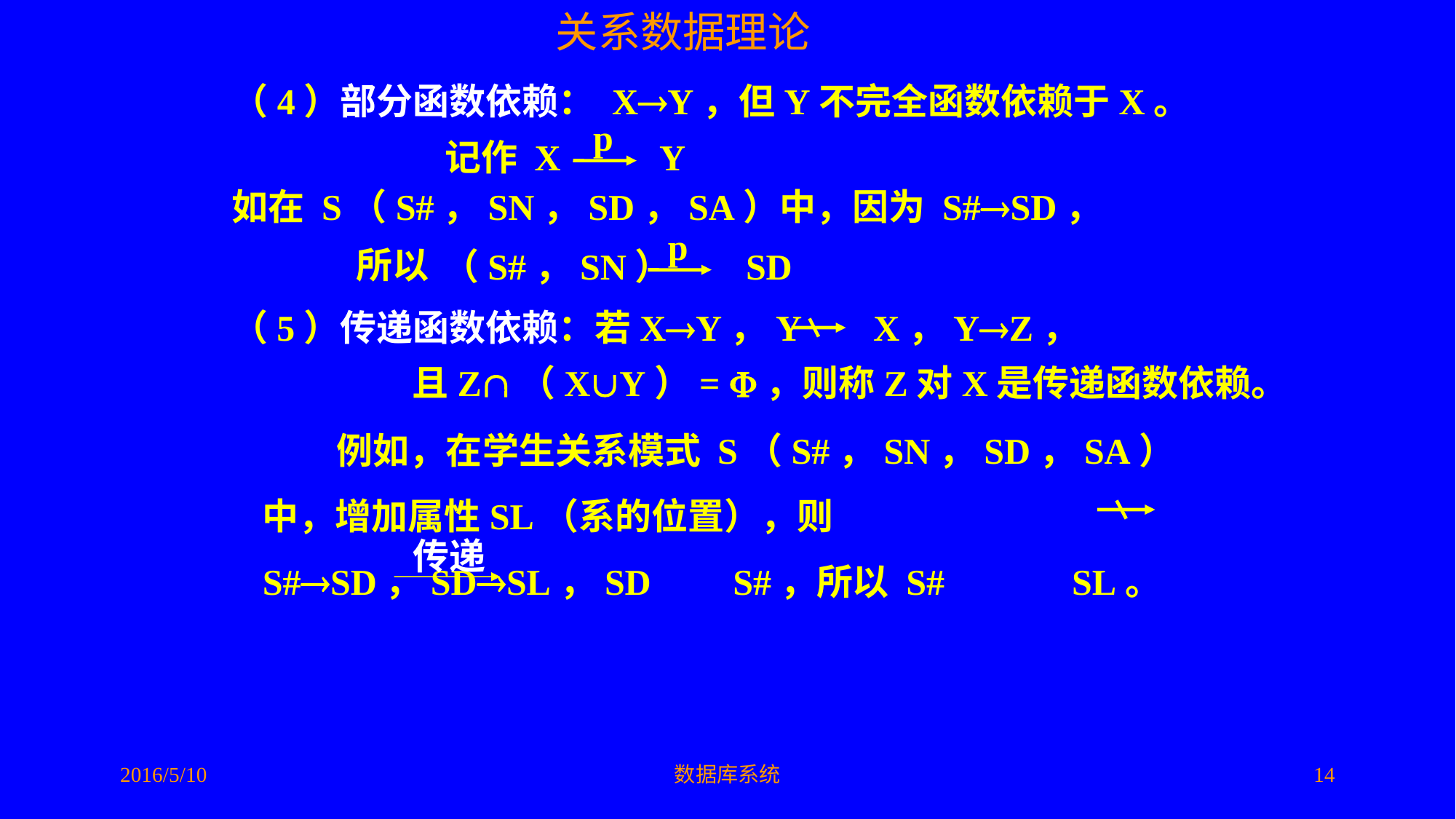

（4）部分函数依赖： X→Y，但Y不完全函数依赖于X。
p

记作 X           Y
如在 S（S#，SN，SD，SA）中，因为 S#→SD，
p

所以
（S#，SN）        SD
（5）传递函数依赖：若X→Y，Y        X，Y→Z，

且Z∩（X∪Y）= Φ，则称Z对X是传递函数依赖。
        例如，在学生关系模式 S（S#，SN，SD，SA）中，增加属性SL（系的位置），则 S#→SD，SD→SL，SD         S#，所以 S#              SL。

传递

2016/5/10
数据库系统
14